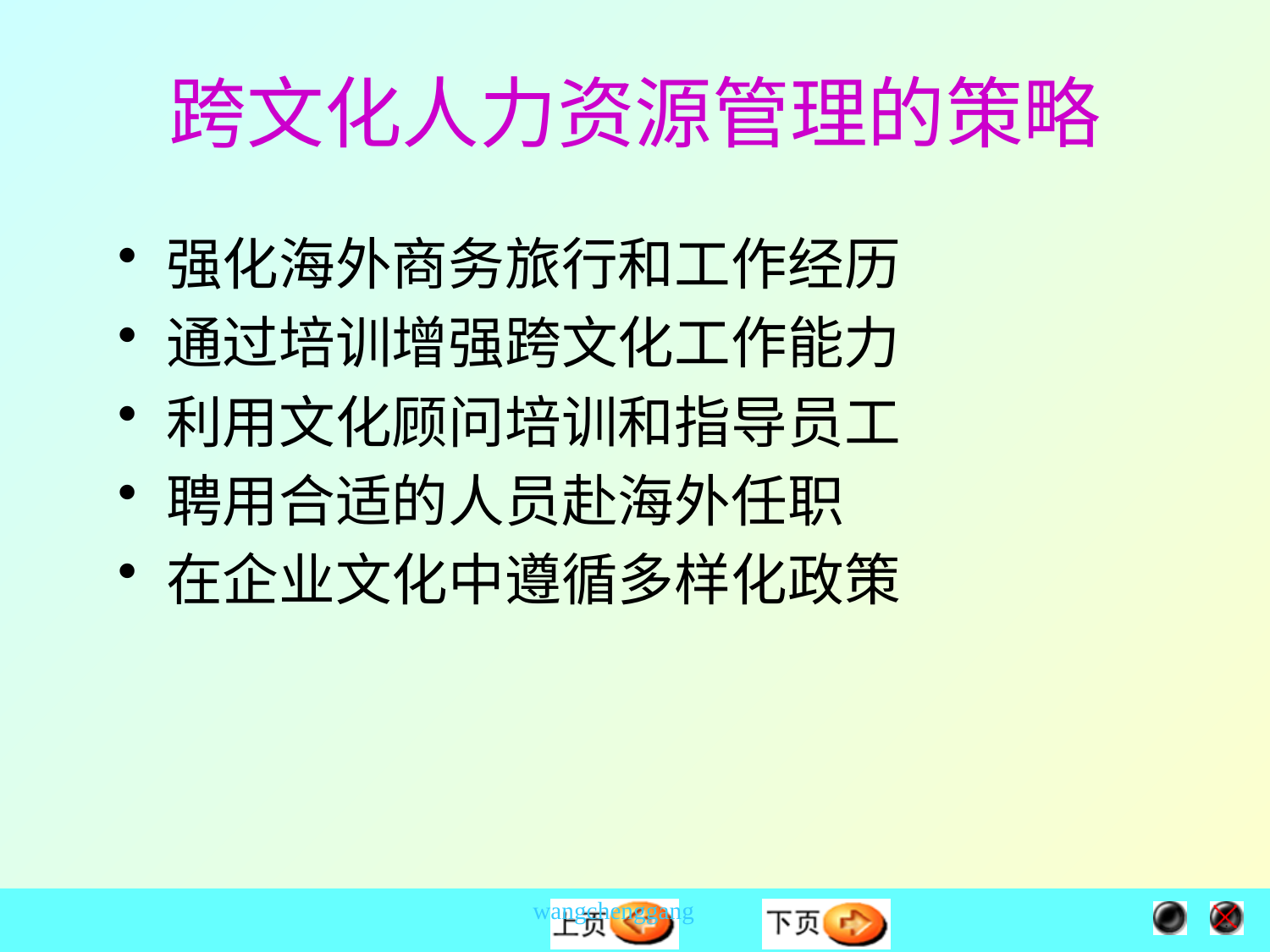

# 跨文化人力资源管理的策略
强化海外商务旅行和工作经历
通过培训增强跨文化工作能力
利用文化顾问培训和指导员工
聘用合适的人员赴海外任职
在企业文化中遵循多样化政策
wangchenggang